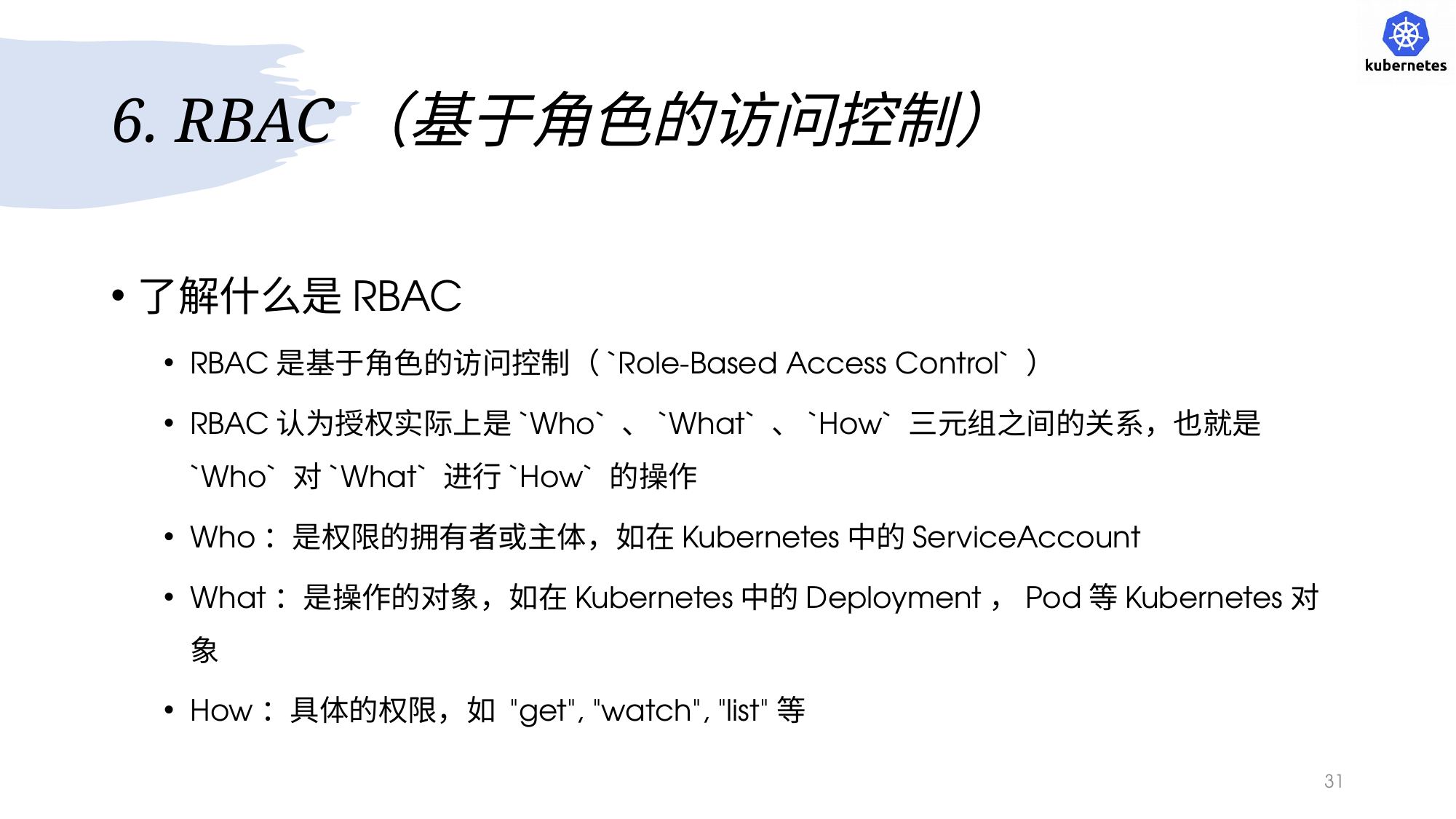

# 6. RBAC（基于角色的访问控制）
了解什么是RBAC
RBAC是基于角色的访问控制（`Role-Based Access Control` ）
RBAC认为授权实际上是`Who` 、`What` 、`How` 三元组之间的关系，也就是`Who` 对`What` 进行`How` 的操作
Who：是权限的拥有者或主体，如在Kubernetes中的ServiceAccount
What：是操作的对象，如在Kubernetes中的Deployment，Pod等Kubernetes对象
How：具体的权限，如 "get", "watch", "list"等
31